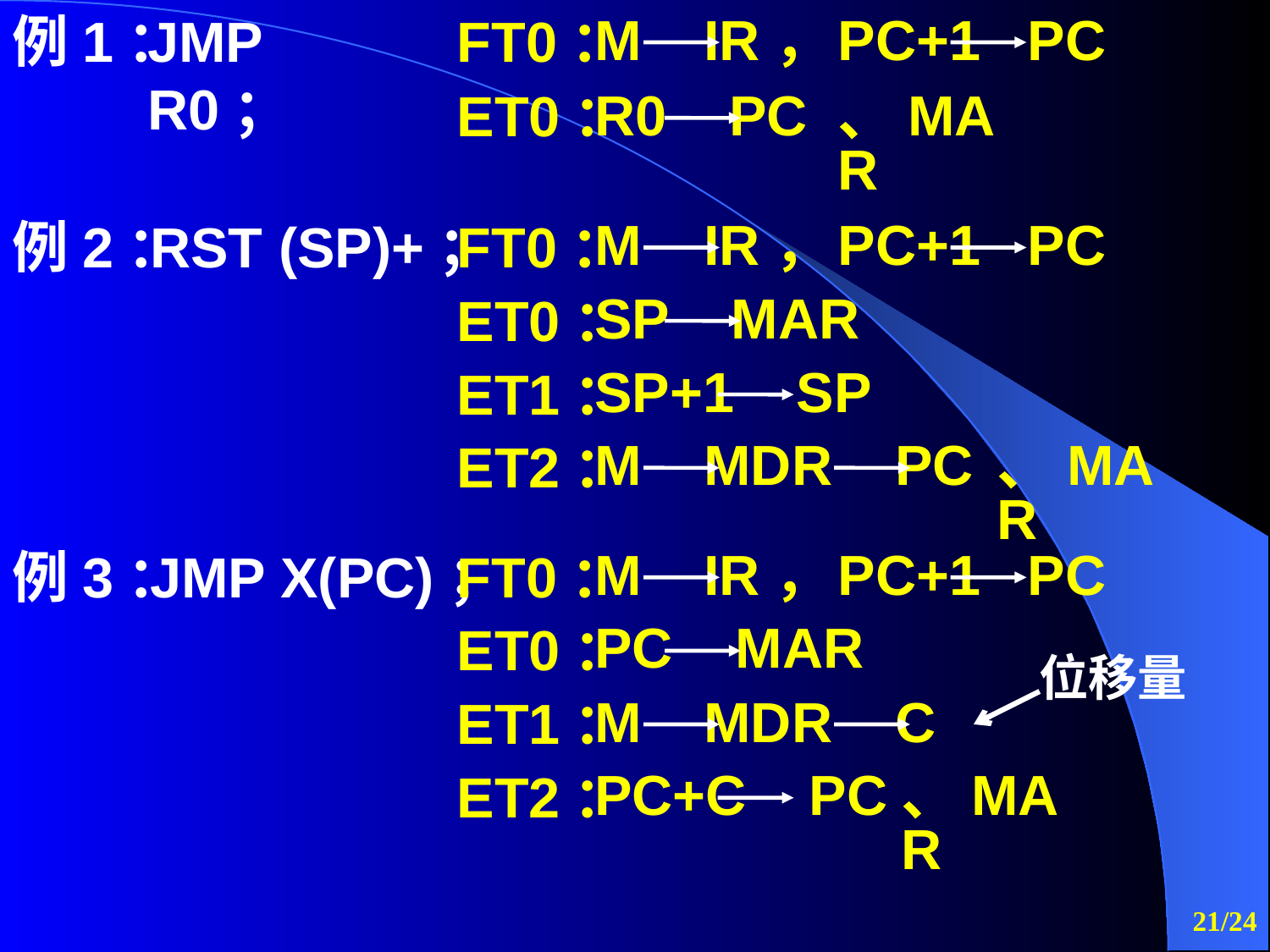

例1：
JMP R0；
FT0：
M    IR，

PC+1   PC

ET0：
R0    PC

、MAR
例2：
RST (SP)+；
FT0：
M    IR，

PC+1   PC

ET0：
SP    MAR

ET1：
SP+1    SP

ET2：
M    MDR    PC

、MAR
例3：
JMP X(PC)；
FT0：
M    IR，

PC+1   PC

ET0：
PC    MAR

位移量
ET1：
M    MDR    C

ET2：
PC+C    PC

、MAR
21/24